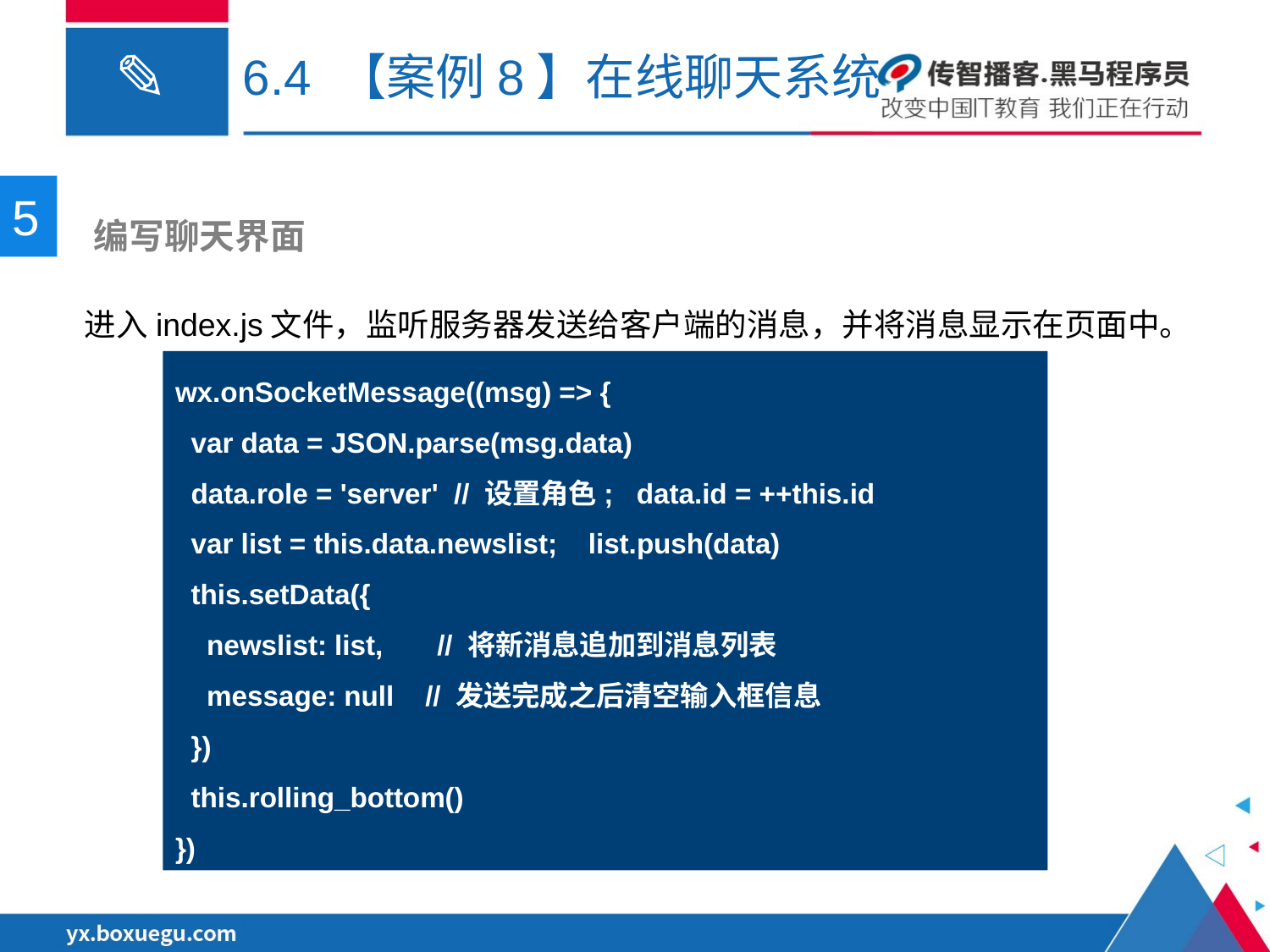

# 6.4 【案例8】在线聊天系统

5
  编写聊天界面
进入index.js文件，监听服务器发送给客户端的消息，并将消息显示在页面中。
wx.onSocketMessage((msg) => {
  var data = JSON.parse(msg.data)
  data.role = 'server'  // 设置角色;   data.id = ++this.id
  var list = this.data.newslist;    list.push(data)
  this.setData({
    newslist: list,	 // 将新消息追加到消息列表
    message: null    // 发送完成之后清空输入框信息
  })
  this.rolling_bottom()
})